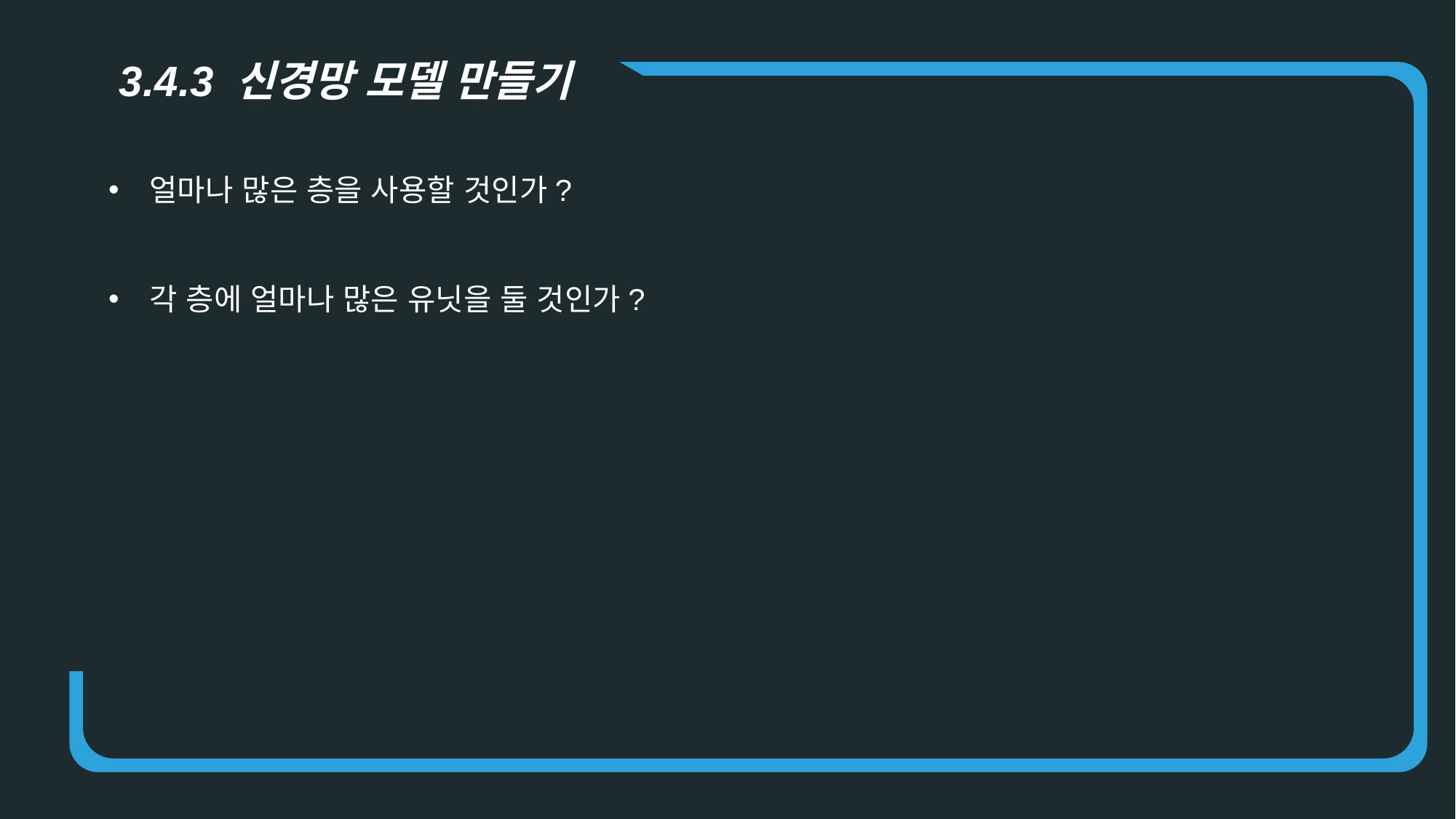

3.4.3 신경망 모델 만들기

얼마나 많은 층을 사용할 것인가?

각 층에 얼마나 많은 유닛을 둘 것인가?